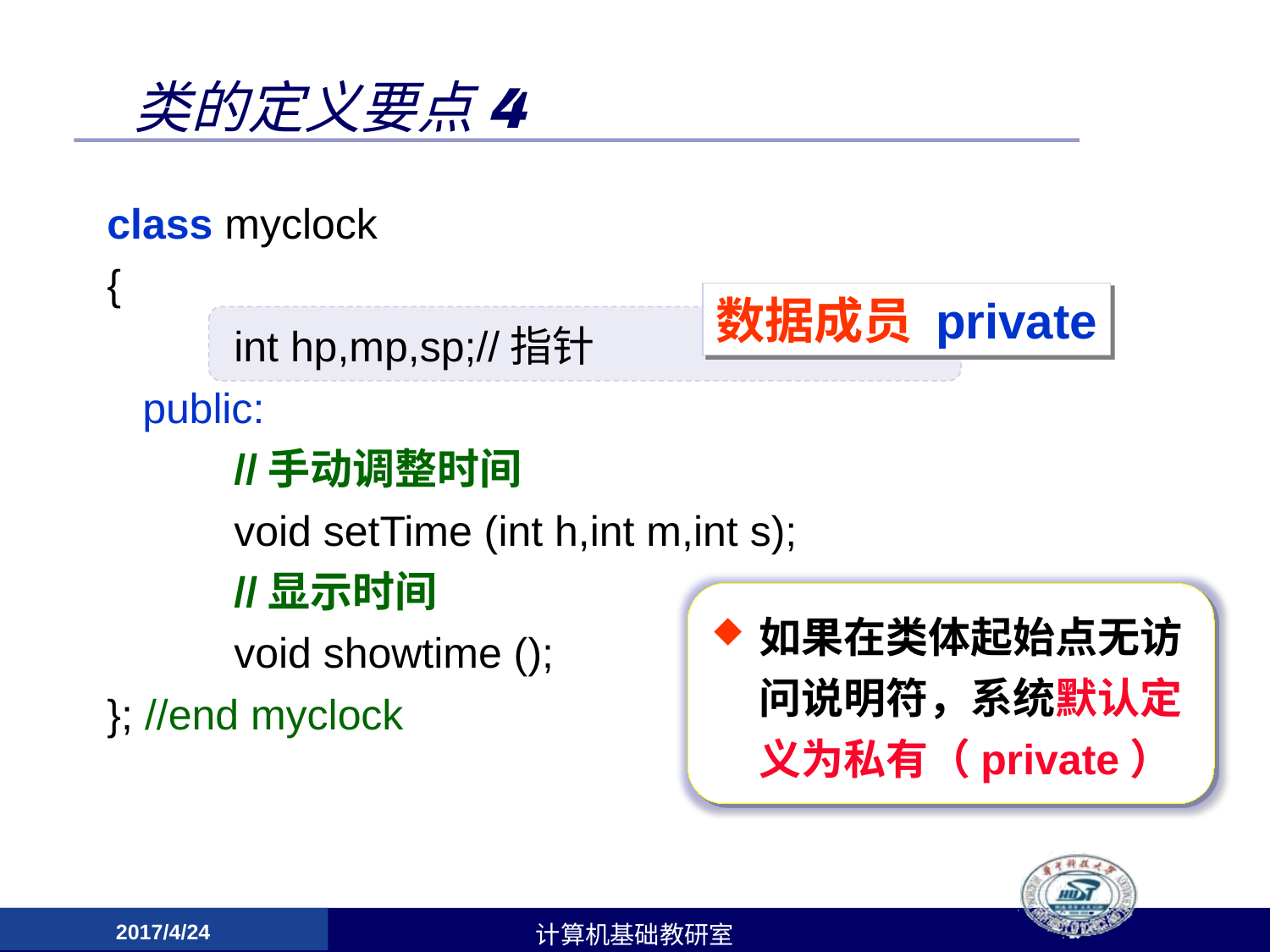

# 类的定义要点4
class myclock
{
	int hp,mp,sp;//指针
   public:
	//手动调整时间
	void setTime (int h,int m,int s);
	//显示时间
	void showtime ();
}; //end myclock
数据成员 private

如果在类体起始点无访问说明符，系统默认定义为私有（private）
2017/4/24
计算机基础教研室